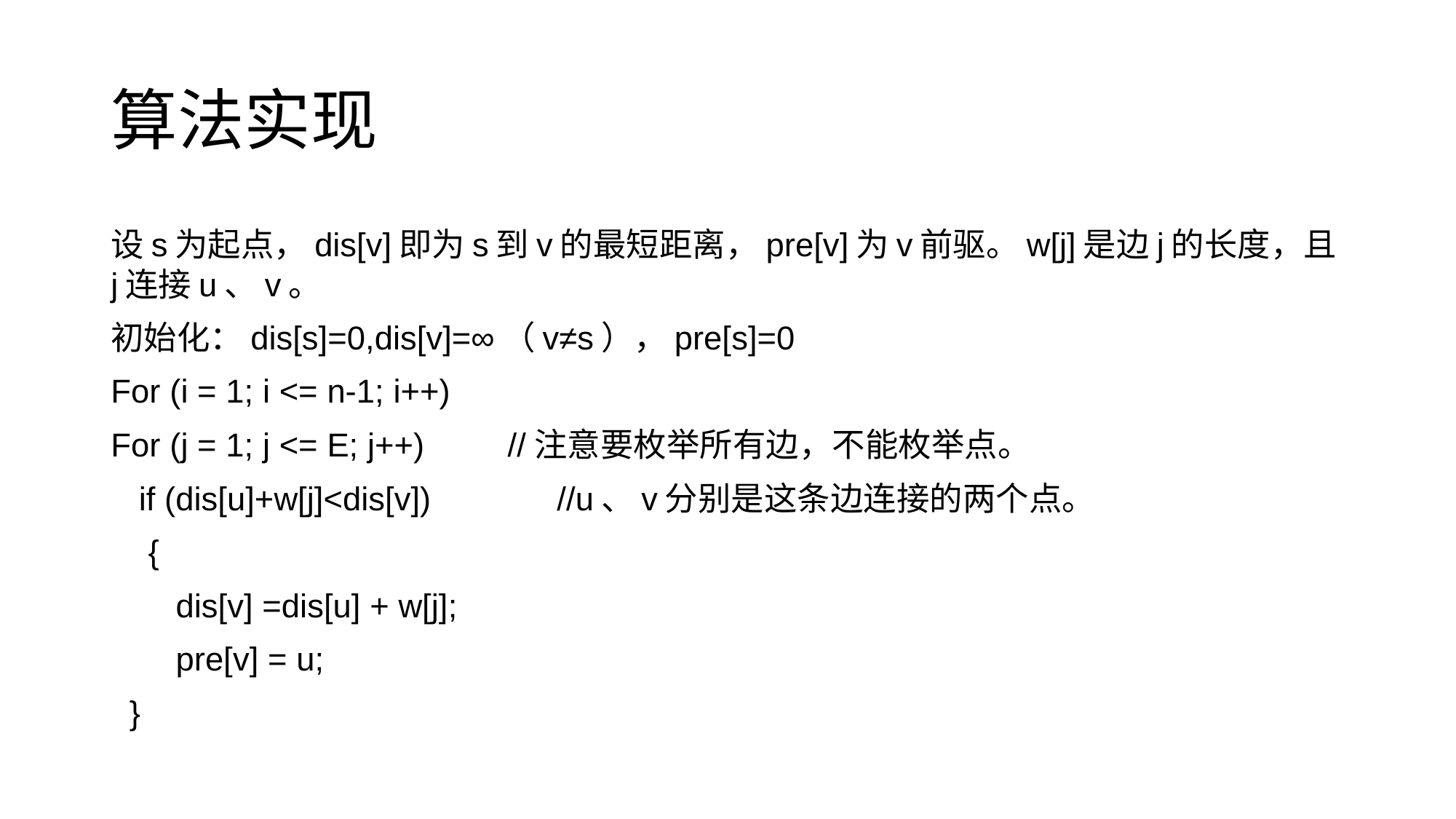

# 算法实现
设s为起点，dis[v]即为s到v的最短距离，pre[v]为v前驱。w[j]是边j的长度，且j连接u、v。
初始化：dis[s]=0,dis[v]=∞（v≠s），pre[s]=0
For (i = 1; i <= n-1; i++)
For (j = 1; j <= E; j++)         //注意要枚举所有边，不能枚举点。
   if (dis[u]+w[j]<dis[v])      　   //u、v分别是这条边连接的两个点。
    {
       dis[v] =dis[u] + w[j];
       pre[v] = u;
  }